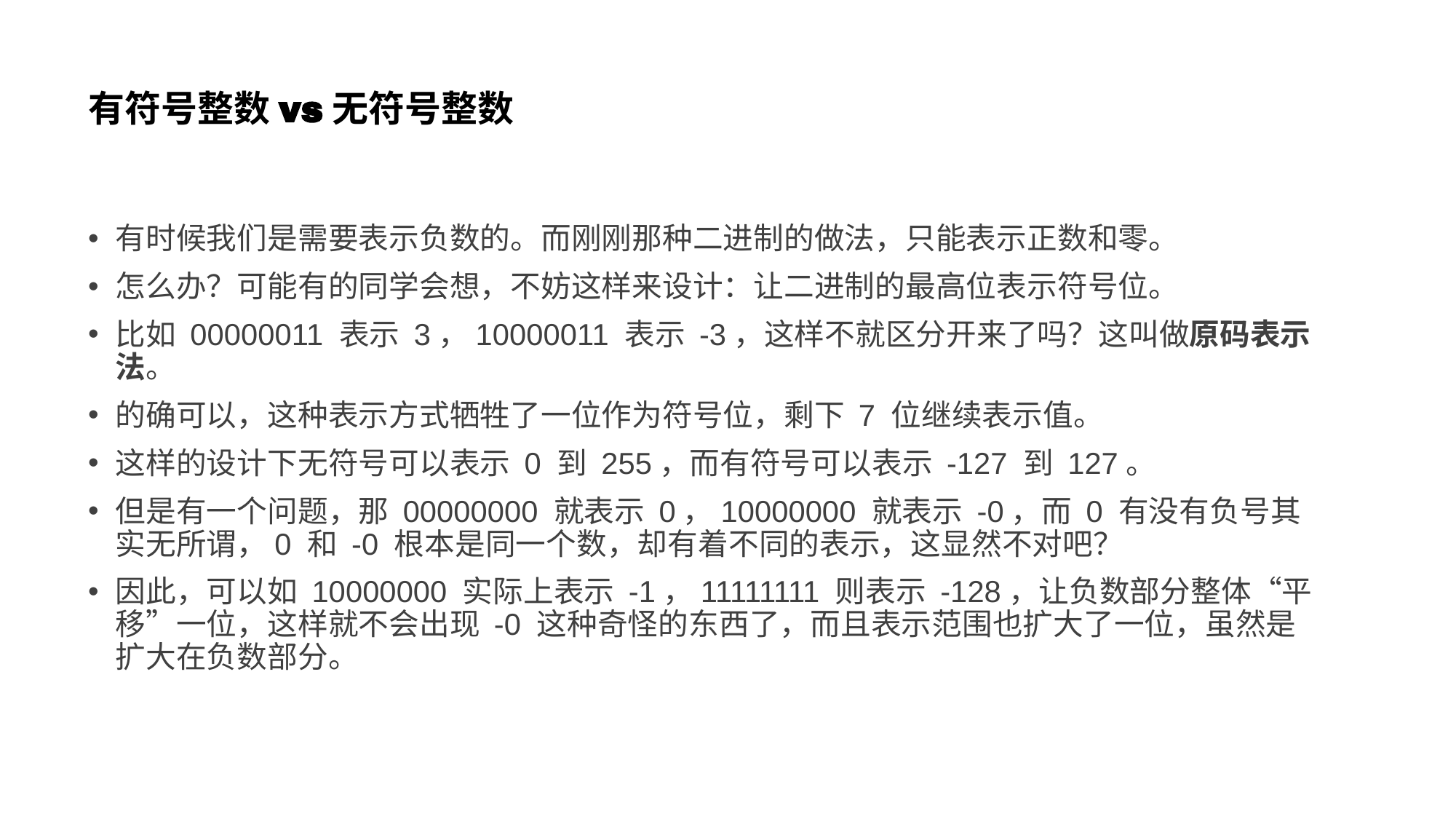

# 有符号整数vs无符号整数
有时候我们是需要表示负数的。而刚刚那种二进制的做法，只能表示正数和零。
怎么办？可能有的同学会想，不妨这样来设计：让二进制的最高位表示符号位。
比如 00000011 表示 3，10000011 表示 -3，这样不就区分开来了吗？这叫做原码表示法。
的确可以，这种表示方式牺牲了一位作为符号位，剩下 7 位继续表示值。
这样的设计下无符号可以表示 0 到 255，而有符号可以表示 -127 到 127。
但是有一个问题，那 00000000 就表示 0，10000000 就表示 -0，而 0 有没有负号其实无所谓，0 和 -0 根本是同一个数，却有着不同的表示，这显然不对吧？
因此，可以如 10000000 实际上表示 -1，11111111 则表示 -128，让负数部分整体“平移”一位，这样就不会出现 -0 这种奇怪的东西了，而且表示范围也扩大了一位，虽然是扩大在负数部分。